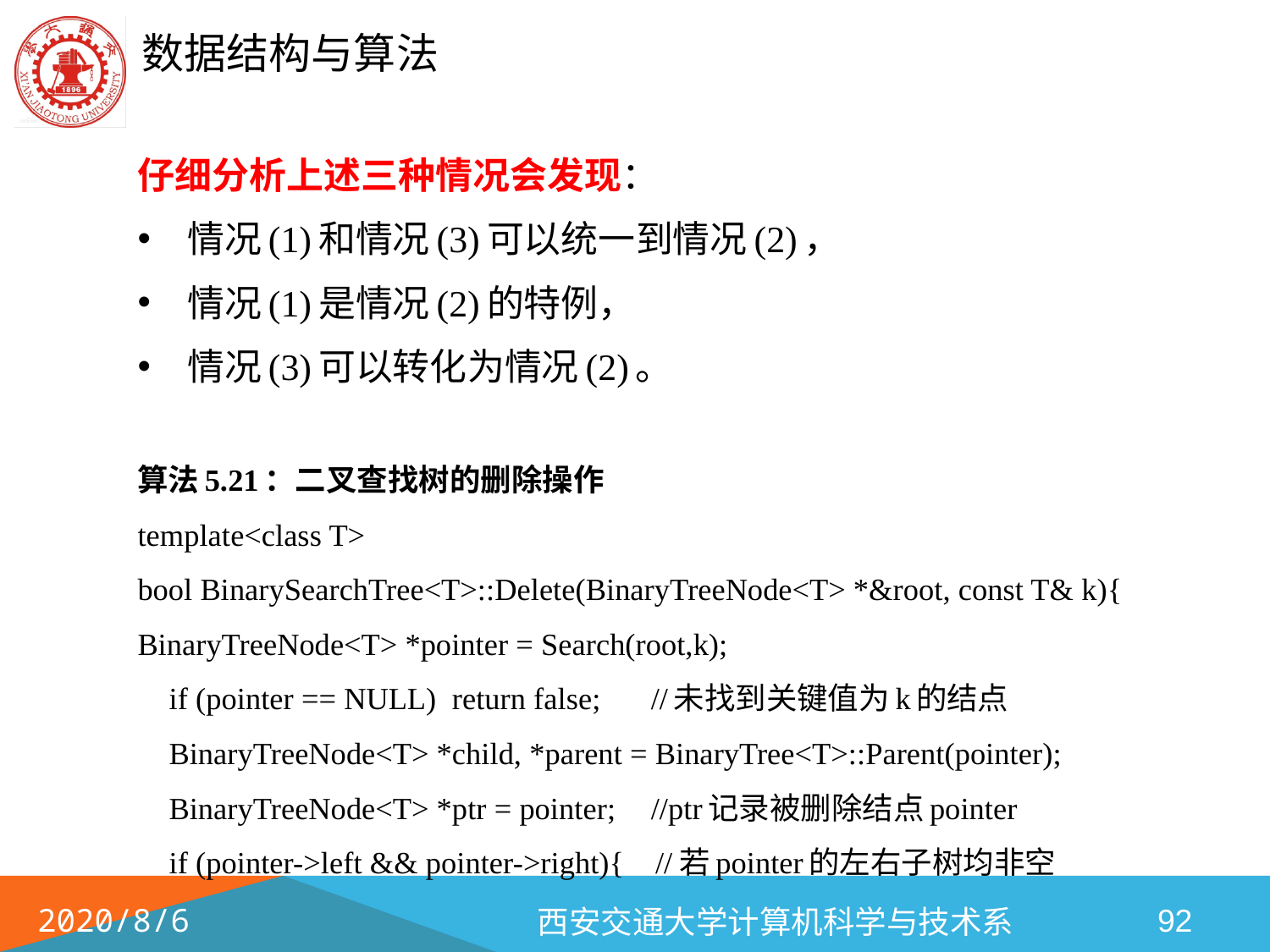

仔细分析上述三种情况会发现：
情况(1)和情况(3)可以统一到情况(2)，
情况(1)是情况(2)的特例，
情况(3)可以转化为情况(2)。

算法5.21：二叉查找树的删除操作
template<class T>
bool BinarySearchTree<T>::Delete(BinaryTreeNode<T> *&root, const T& k){
BinaryTreeNode<T> *pointer = Search(root,k);
    if (pointer == NULL)  return false;	//未找到关键值为k的结点
    BinaryTreeNode<T> *child, *parent = BinaryTree<T>::Parent(pointer);
    BinaryTreeNode<T> *ptr = pointer;   	//ptr记录被删除结点pointer
    if (pointer->left && pointer->right){    //若pointer的左右子树均非空